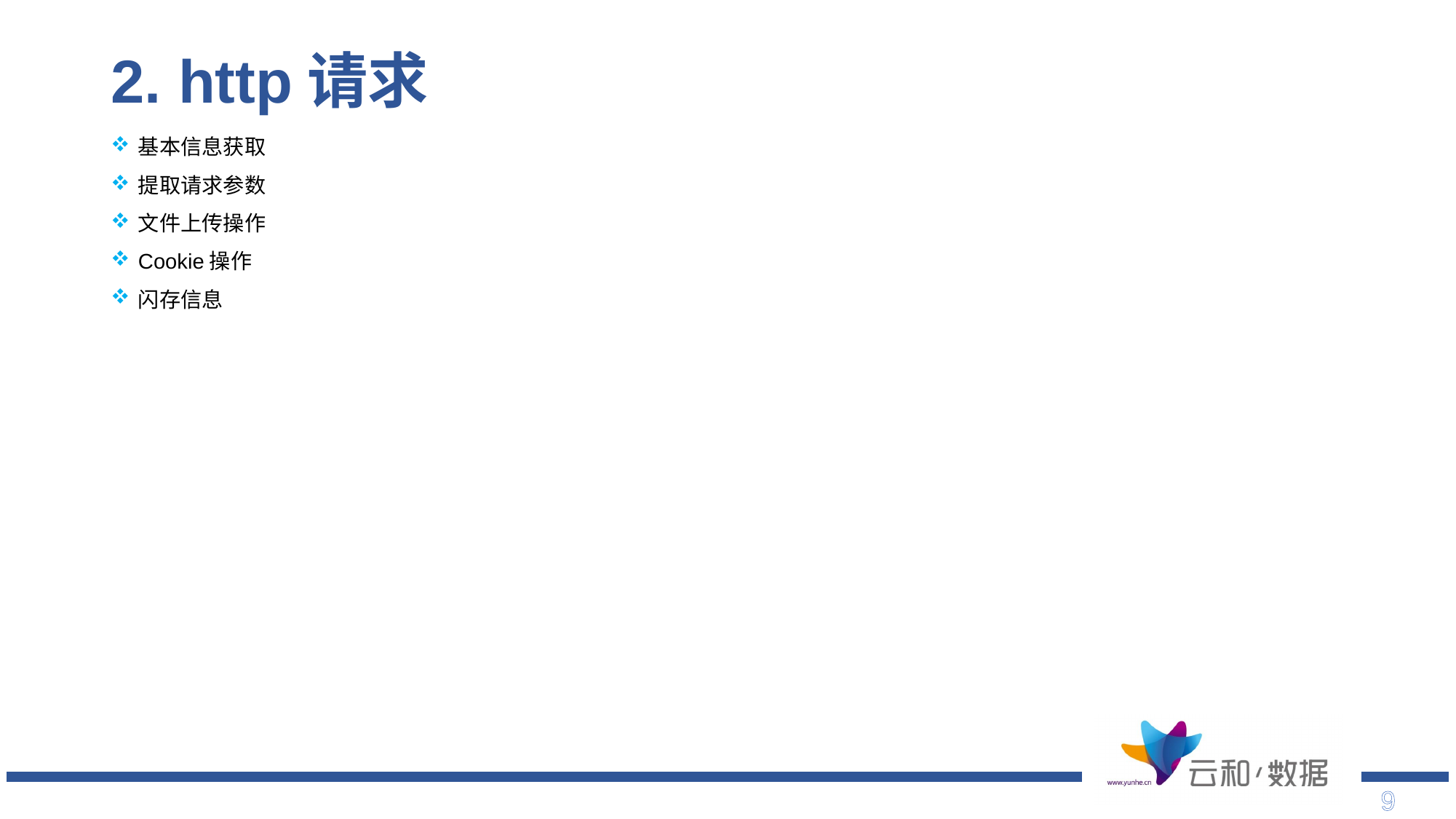

# 2. http请求
基本信息获取
提取请求参数
文件上传操作
Cookie操作
闪存信息